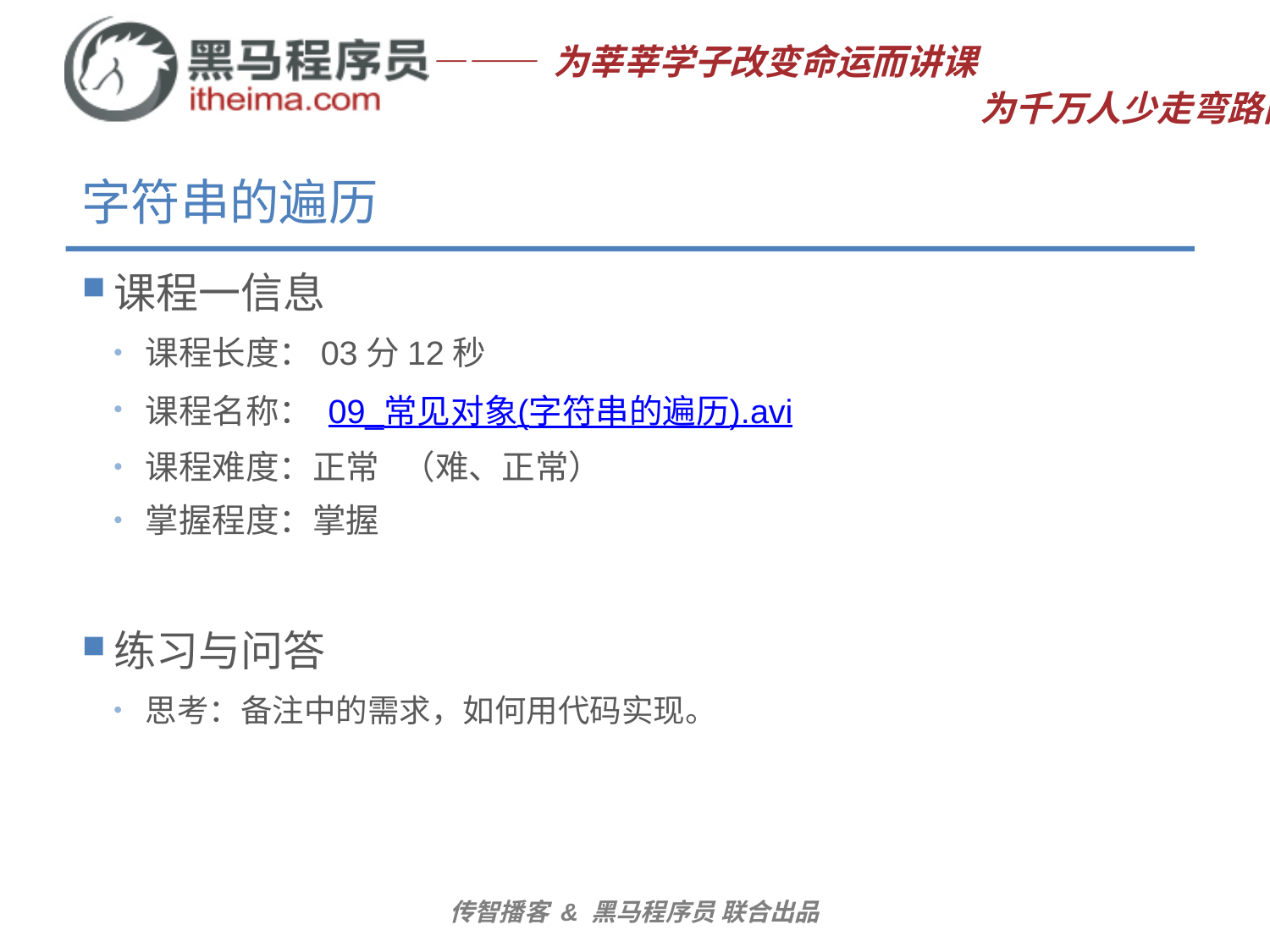

# 字符串的遍历
课程一信息
课程长度：03分12秒
课程名称： 09_常见对象(字符串的遍历).avi
课程难度：正常   （难、正常）
掌握程度：掌握

练习与问答
思考：备注中的需求，如何用代码实现。